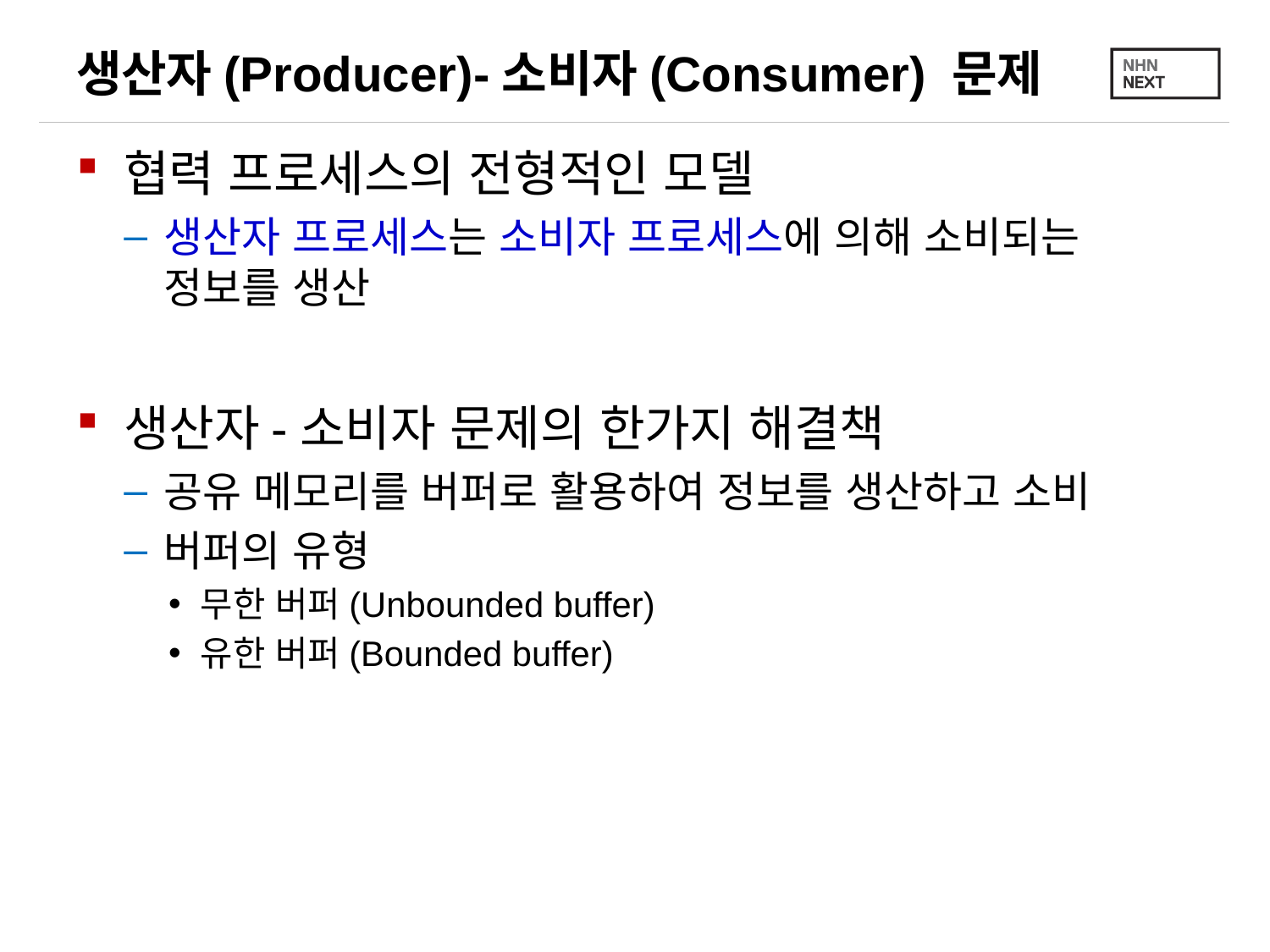

# 생산자(Producer)-소비자(Consumer) 문제
협력 프로세스의 전형적인 모델
생산자 프로세스는 소비자 프로세스에 의해 소비되는 정보를 생산

생산자-소비자 문제의 한가지 해결책
공유 메모리를 버퍼로 활용하여 정보를 생산하고 소비
버퍼의 유형
무한 버퍼(Unbounded buffer)
유한 버퍼(Bounded buffer)